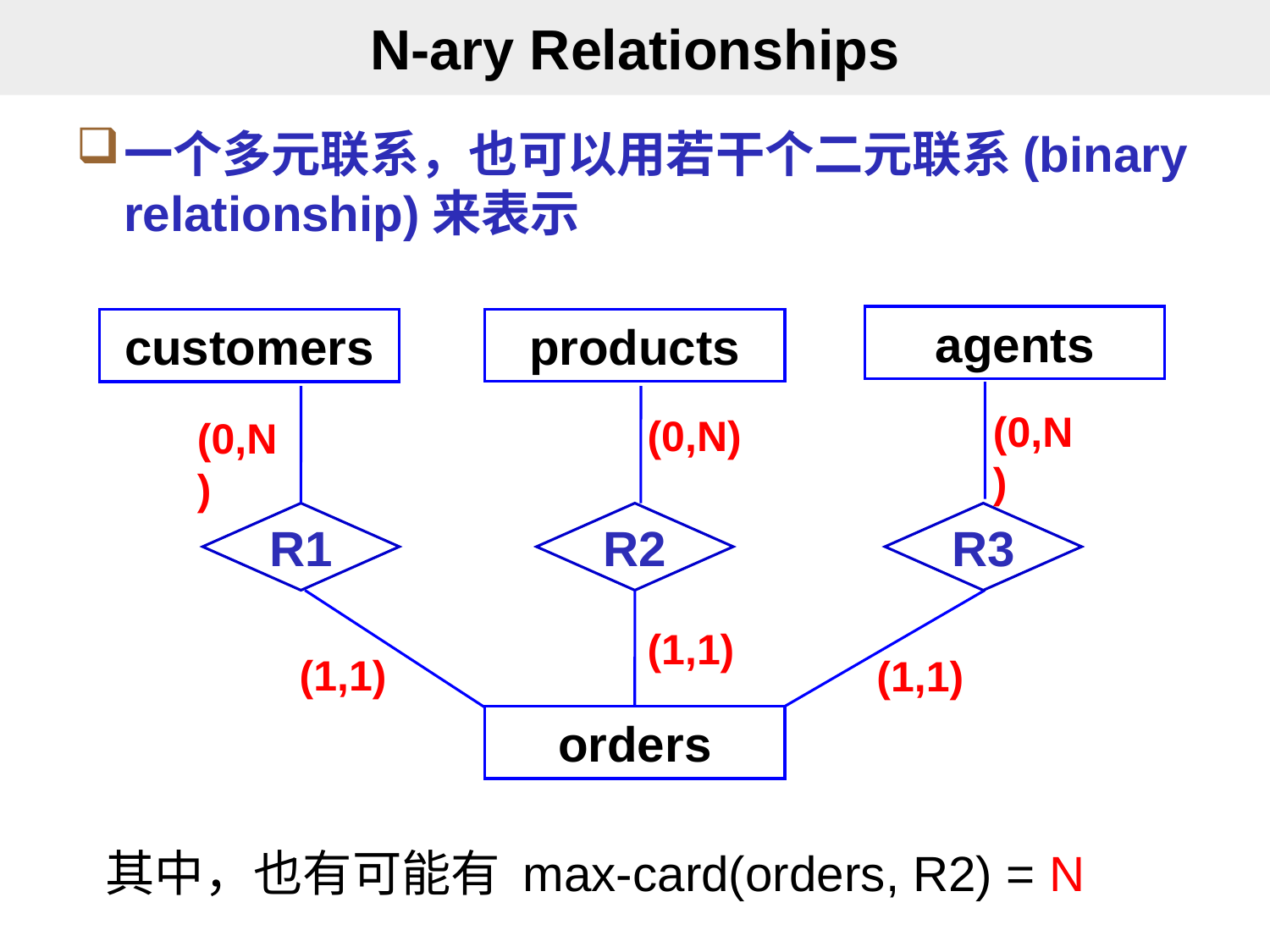

# N-ary Relationships
一个多元联系，也可以用若干个二元联系(binary relationship)来表示
agents
products
customers

(0,N)
(0,N)
(0,N)
R1
R2
R3

(1,1)
(1,1)
(1,1)
orders
其中，也有可能有 max-card(orders, R2) = N